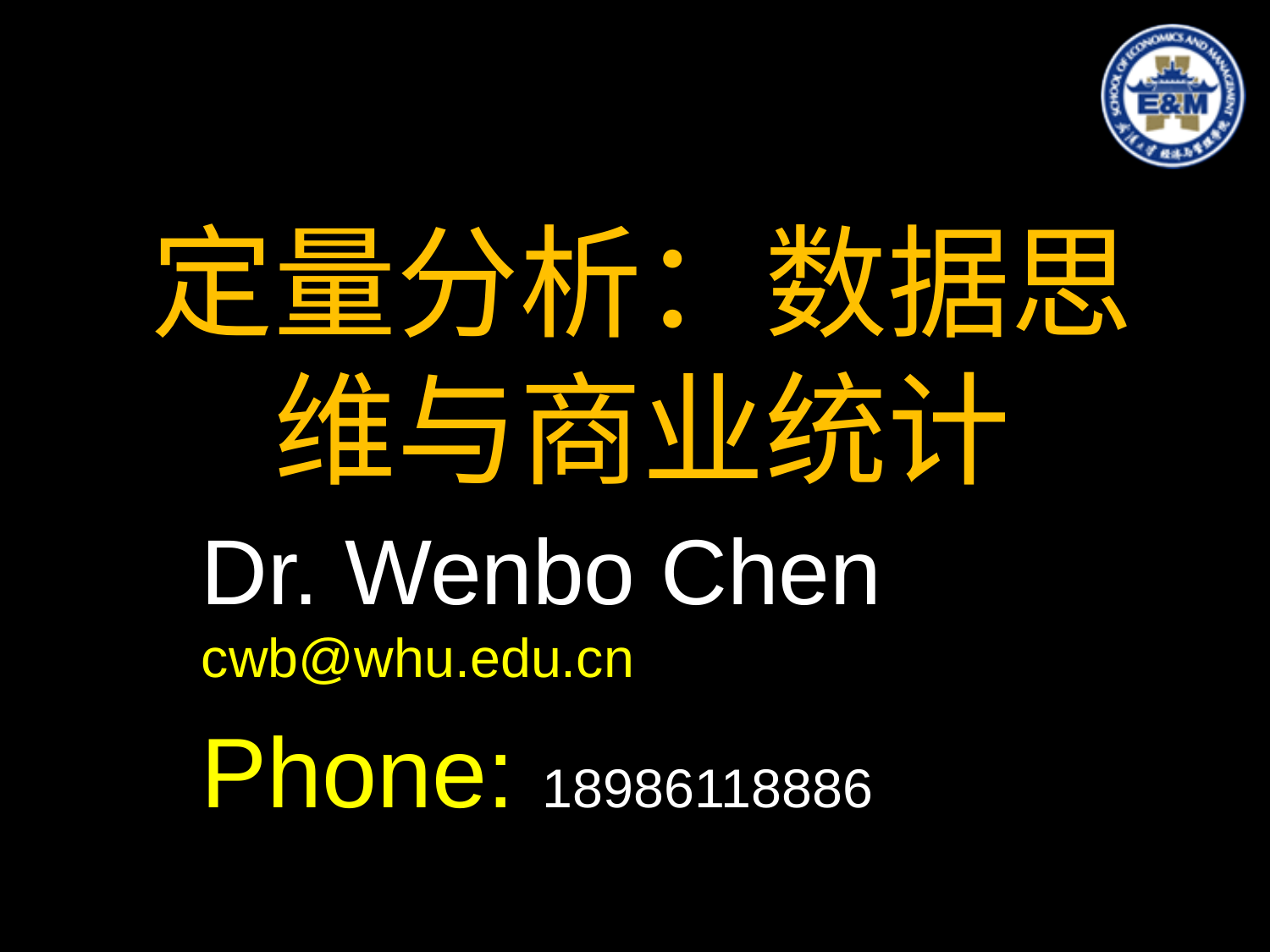

# 定量分析：数据思维与商业统计
Dr. Wenbo Chen cwb@whu.edu.cn
Phone: 18986118886